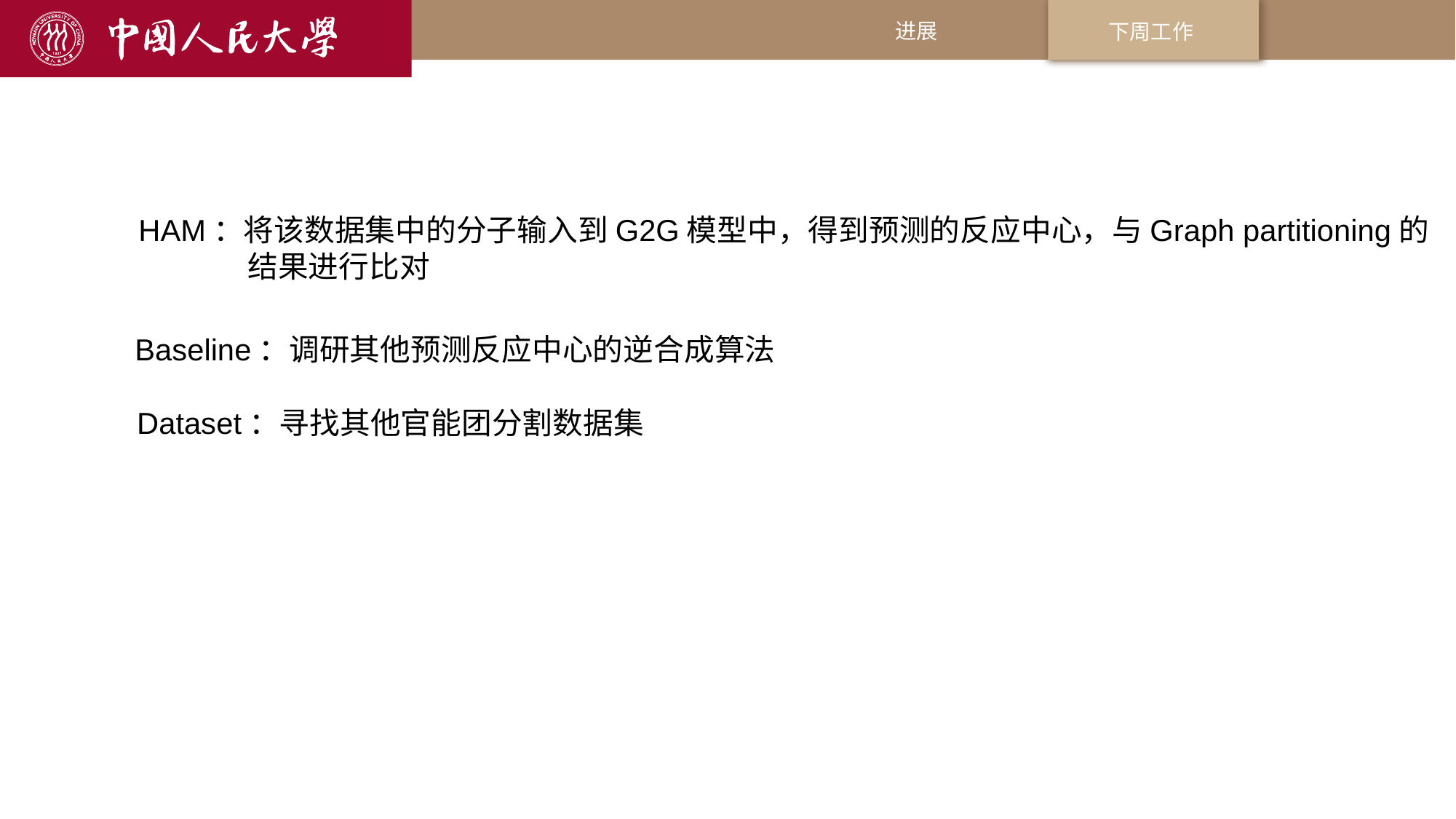

进展
下周工作

HAM：将该数据集中的分子输入到G2G模型中，得到预测的反应中心，与Graph partitioning的
	结果进行比对
Baseline：调研其他预测反应中心的逆合成算法
Dataset：寻找其他官能团分割数据集